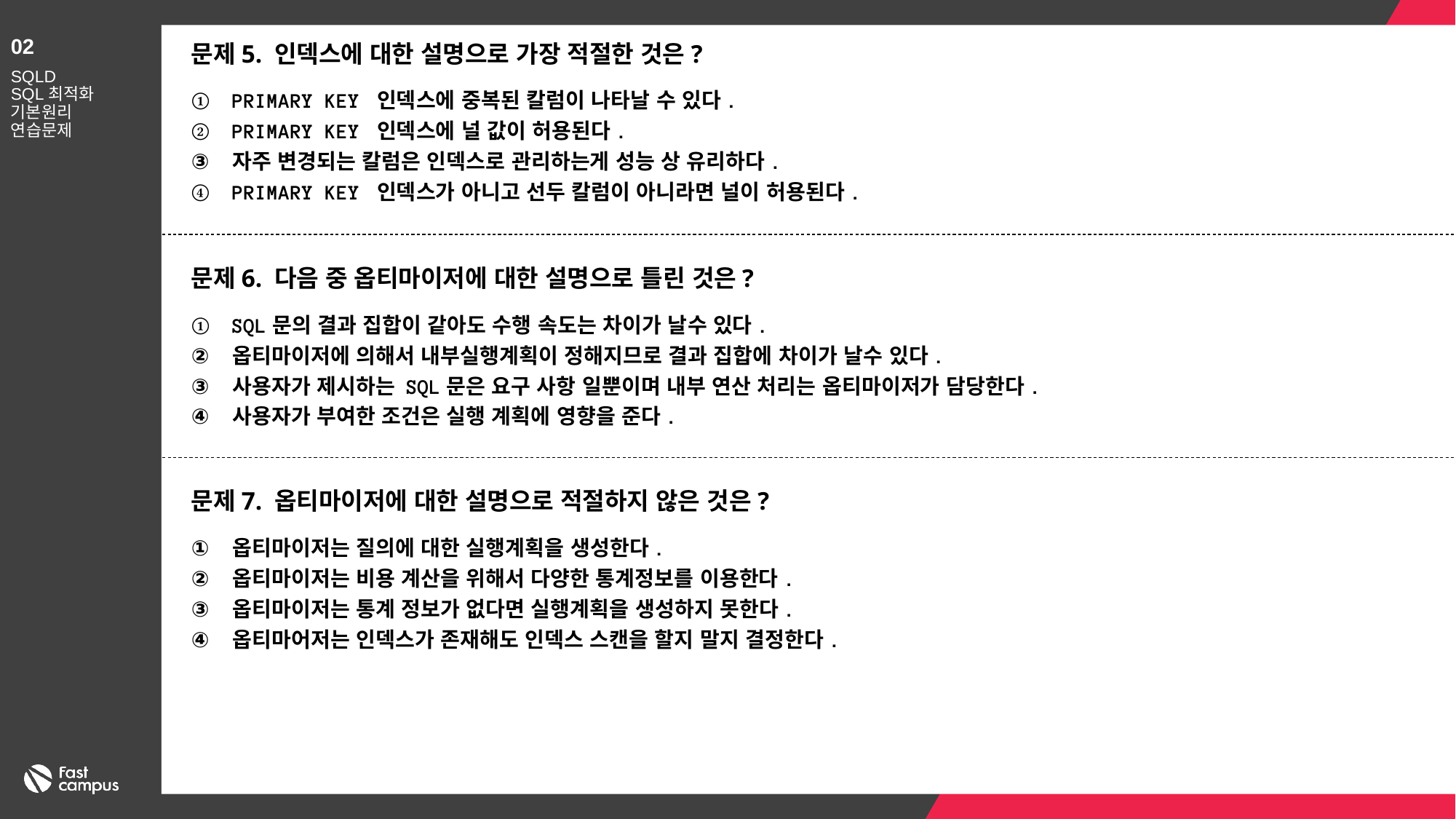

02
문제5. 인덱스에 대한 설명으로 가장 적절한 것은?
SQLD
SQL최적화 기본원리
연습문제
PRIMARY KEY 인덱스에 중복된 칼럼이 나타날 수 있다.
PRIMARY KEY 인덱스에 널 값이 허용된다.
자주 변경되는 칼럼은 인덱스로 관리하는게 성능 상 유리하다.
PRIMARY KEY 인덱스가 아니고 선두 칼럼이 아니라면 널이 허용된다.
문제6. 다음 중 옵티마이저에 대한 설명으로 틀린 것은?
SQL문의 결과 집합이 같아도 수행 속도는 차이가 날수 있다.
옵티마이저에 의해서 내부실행계획이 정해지므로 결과 집합에 차이가 날수 있다.
사용자가 제시하는 SQL문은 요구 사항 일뿐이며 내부 연산 처리는 옵티마이저가 담당한다.
사용자가 부여한 조건은 실행 계획에 영향을 준다.
문제7. 옵티마이저에 대한 설명으로 적절하지 않은 것은?
옵티마이저는 질의에 대한 실행계획을 생성한다.
옵티마이저는 비용 계산을 위해서 다양한 통계정보를 이용한다.
옵티마이저는 통계 정보가 없다면 실행계획을 생성하지 못한다.
옵티마어저는 인덱스가 존재해도 인덱스 스캔을 할지 말지 결정한다.